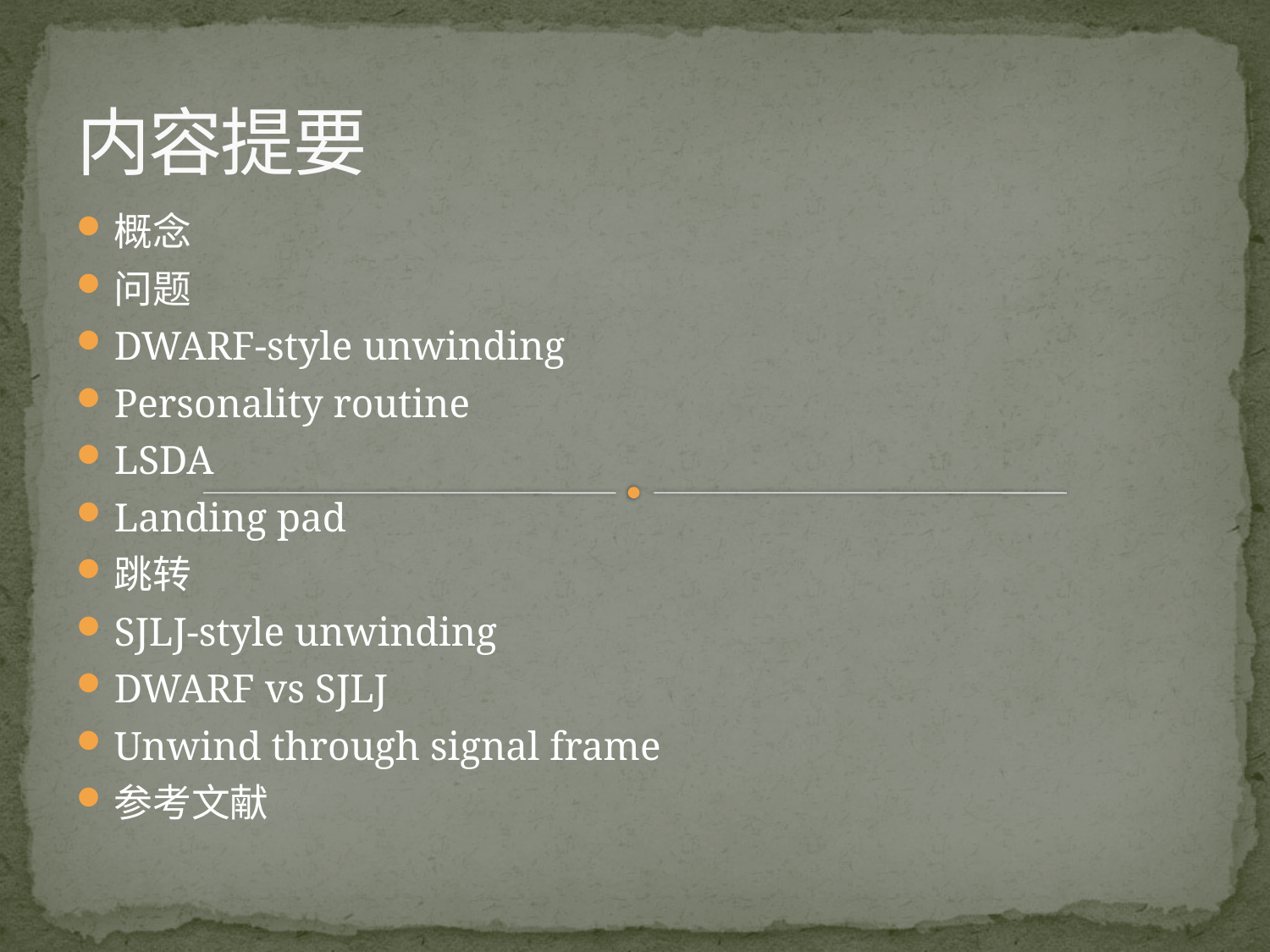

内容提要
概念
问题
DWARF-style unwinding
Personality routine
LSDA
Landing pad
跳转
SJLJ-style unwinding
DWARF vs SJLJ
Unwind through signal frame
参考文献